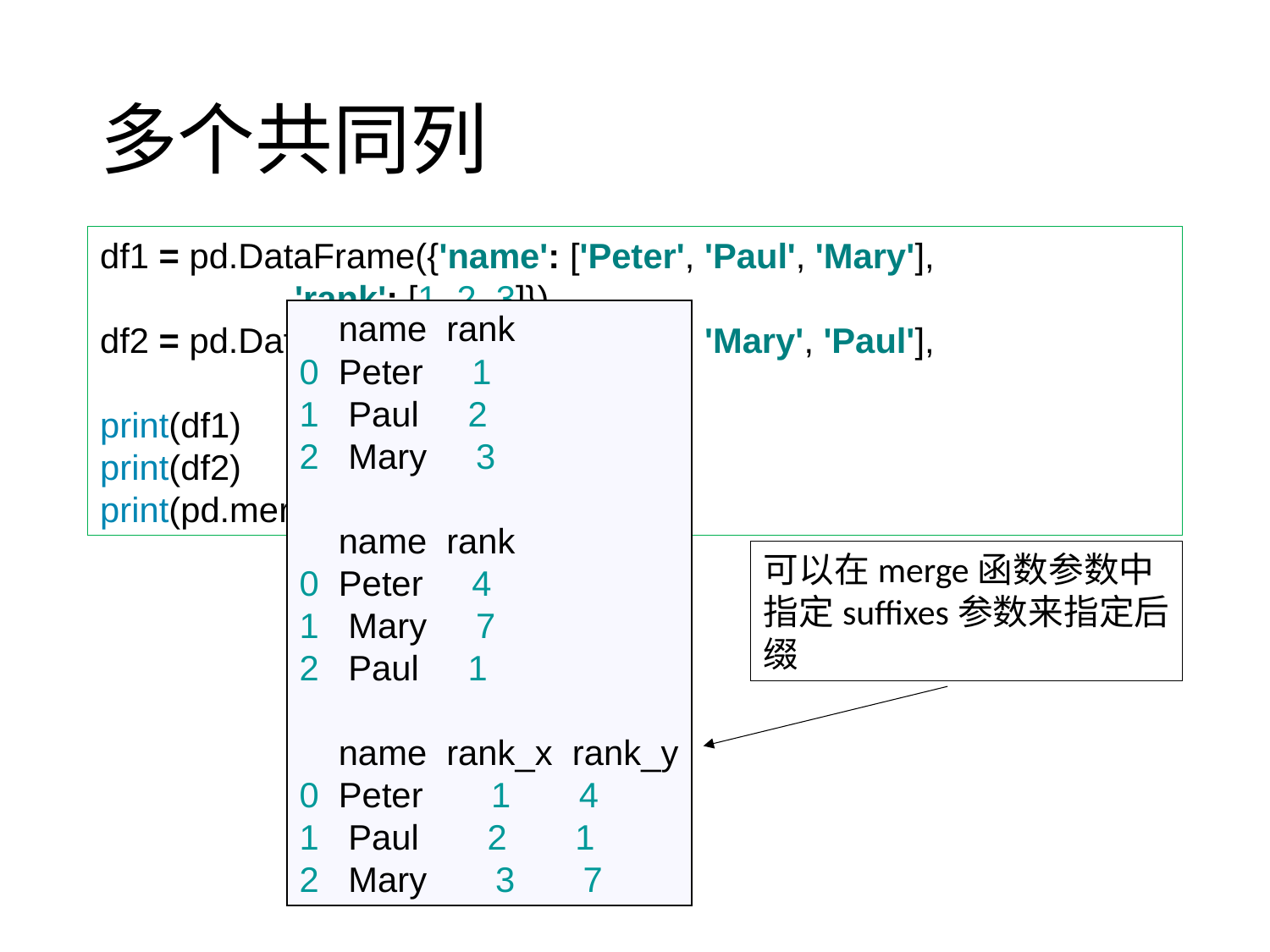

# 多个共同列
df1 = pd.DataFrame({'name': ['Peter', 'Paul', 'Mary'],
                    'rank': [1, 2, 3]})
df2 = pd.DataFrame({'name': ['Peter', 'Mary', 'Paul'],
                    'rank': [4, 7, 1]})
print(df1)
print(df2)
print(pd.merge(df1, df2, on='name'))
    name  rank
0  Peter     1
1   Paul     2
2   Mary     3
    name  rank
0  Peter     4
1   Mary     7
2   Paul     1
    name  rank_x  rank_y
0  Peter       1       4
1   Paul       2       1
2   Mary       3       7
可以在merge函数参数中指定suffixes参数来指定后缀
86